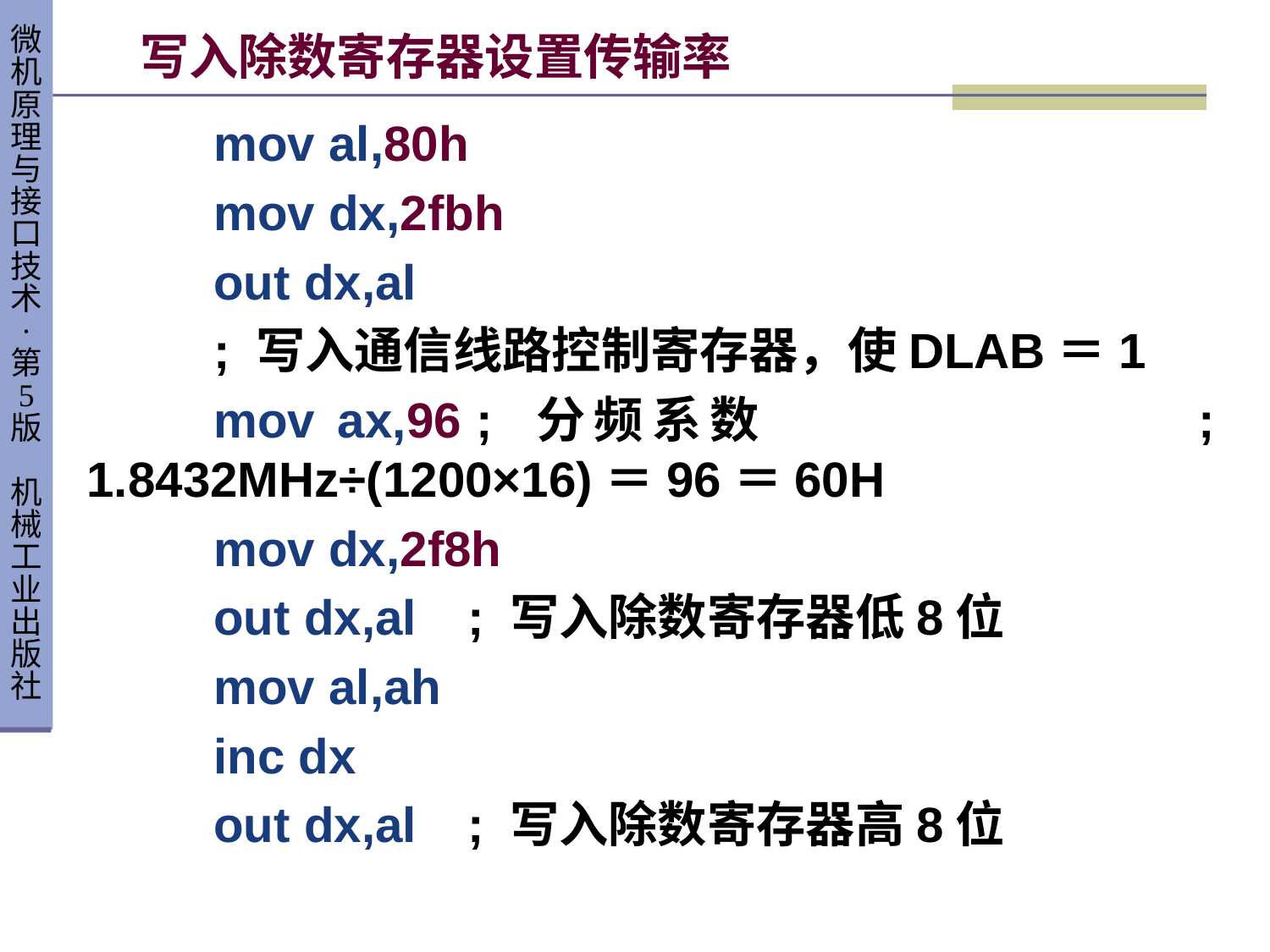

# 写入除数寄存器设置传输率
	mov al,80h
	mov dx,2fbh
	out dx,al
	; 写入通信线路控制寄存器，使DLAB＝1
	mov ax,96	; 分频系数				; 1.8432MHz÷(1200×16)＝96＝60H
	mov dx,2f8h
	out dx,al	; 写入除数寄存器低8位
	mov al,ah
 	inc dx
	out dx,al	; 写入除数寄存器高8位